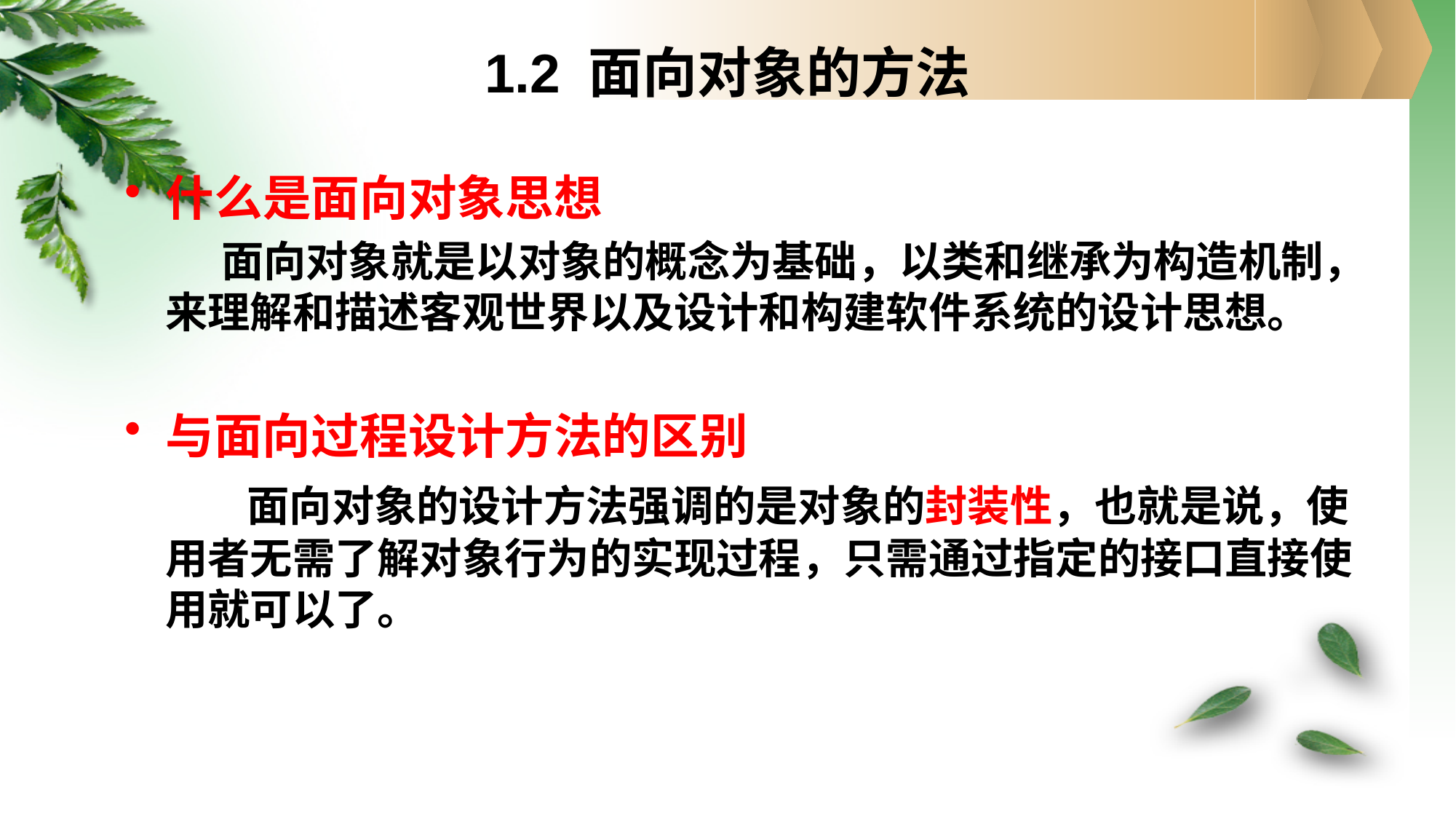

# 1.2 面向对象的方法
什么是面向对象思想
         面向对象就是以对象的概念为基础，以类和继承为构造机制，来理解和描述客观世界以及设计和构建软件系统的设计思想。

与面向过程设计方法的区别
          面向对象的设计方法强调的是对象的封装性，也就是说，使用者无需了解对象行为的实现过程，只需通过指定的接口直接使用就可以了。